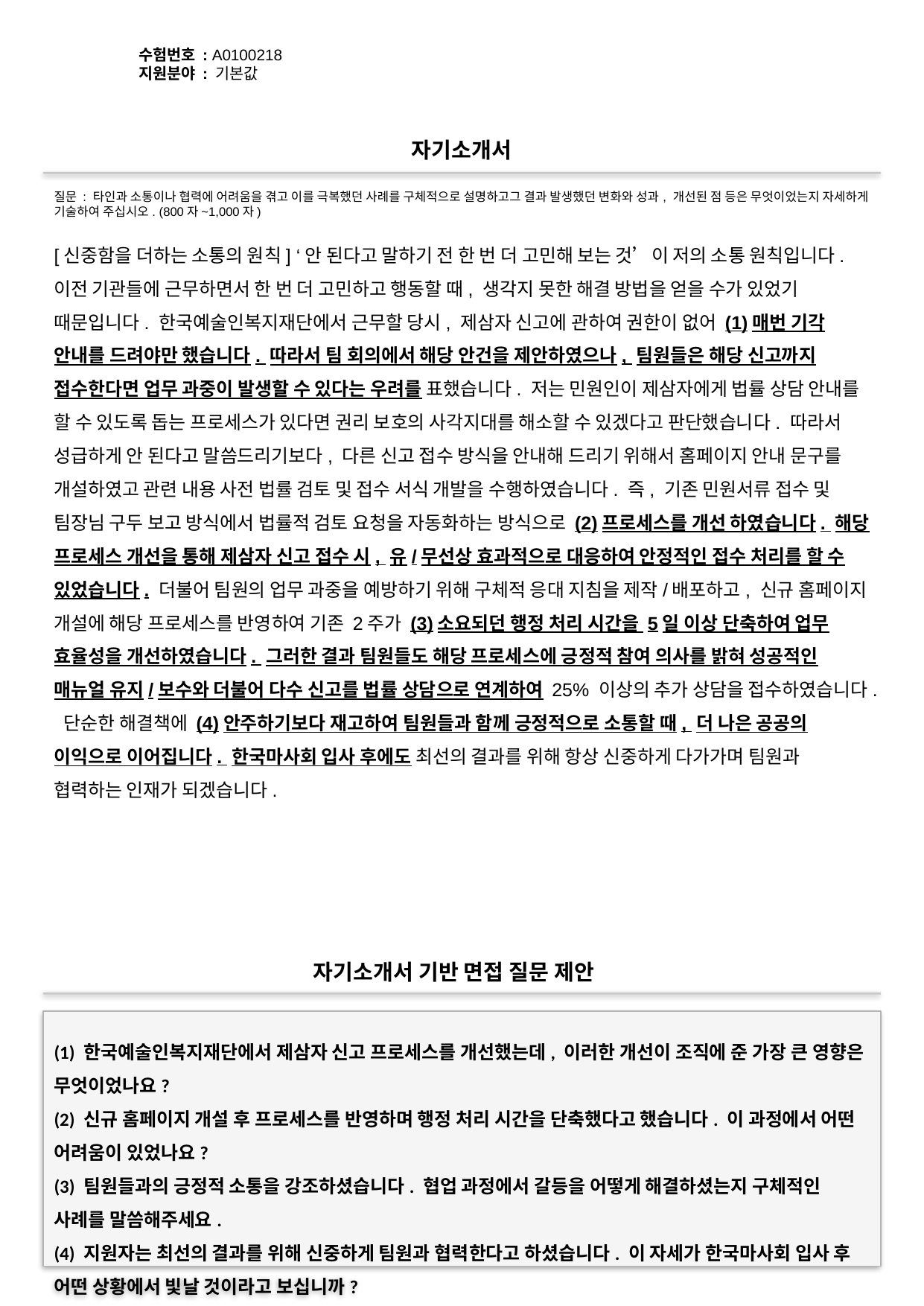

수험번호 : A0100218
지원분야 : 기본값
#

자기소개서

질문 : 타인과 소통이나 협력에 어려움을 겪고 이를 극복했던 사례를 구체적으로 설명하고그 결과 발생했던 변화와 성과, 개선된 점 등은 무엇이었는지 자세하게 기술하여 주십시오. (800자~1,000자)

[신중함을 더하는 소통의 원칙] ‘안 된다고 말하기 전 한 번 더 고민해 보는 것’이 저의 소통 원칙입니다. 이전 기관들에 근무하면서 한 번 더 고민하고 행동할 때, 생각지 못한 해결 방법을 얻을 수가 있었기 때문입니다. 한국예술인복지재단에서 근무할 당시, 제삼자 신고에 관하여 권한이 없어 (1)매번 기각 안내를 드려야만 했습니다. 따라서 팀 회의에서 해당 안건을 제안하였으나, 팀원들은 해당 신고까지 접수한다면 업무 과중이 발생할 수 있다는 우려를 표했습니다. 저는 민원인이 제삼자에게 법률 상담 안내를 할 수 있도록 돕는 프로세스가 있다면 권리 보호의 사각지대를 해소할 수 있겠다고 판단했습니다. 따라서 성급하게 안 된다고 말씀드리기보다, 다른 신고 접수 방식을 안내해 드리기 위해서 홈페이지 안내 문구를 개설하였고 관련 내용 사전 법률 검토 및 접수 서식 개발을 수행하였습니다. 즉, 기존 민원서류 접수 및 팀장님 구두 보고 방식에서 법률적 검토 요청을 자동화하는 방식으로 (2)프로세스를 개선 하였습니다. 해당 프로세스 개선을 통해 제삼자 신고 접수 시, 유/무선상 효과적으로 대응하여 안정적인 접수 처리를 할 수 있었습니다. 더불어 팀원의 업무 과중을 예방하기 위해 구체적 응대 지침을 제작/배포하고, 신규 홈페이지 개설에 해당 프로세스를 반영하여 기존 2주가 (3)소요되던 행정 처리 시간을 5일 이상 단축하여 업무 효율성을 개선하였습니다. 그러한 결과 팀원들도 해당 프로세스에 긍정적 참여 의사를 밝혀 성공적인 매뉴얼 유지/보수와 더불어 다수 신고를 법률 상담으로 연계하여 25% 이상의 추가 상담을 접수하였습니다. 단순한 해결책에 (4)안주하기보다 재고하여 팀원들과 함께 긍정적으로 소통할 때, 더 나은 공공의 이익으로 이어집니다. 한국마사회 입사 후에도 최선의 결과를 위해 항상 신중하게 다가가며 팀원과 협력하는 인재가 되겠습니다.

자기소개서 기반 면접 질문 제안

(1) 한국예술인복지재단에서 제삼자 신고 프로세스를 개선했는데, 이러한 개선이 조직에 준 가장 큰 영향은 무엇이었나요?
(2) 신규 홈페이지 개설 후 프로세스를 반영하며 행정 처리 시간을 단축했다고 했습니다. 이 과정에서 어떤 어려움이 있었나요?
(3) 팀원들과의 긍정적 소통을 강조하셨습니다. 협업 과정에서 갈등을 어떻게 해결하셨는지 구체적인 사례를 말씀해주세요.
(4) 지원자는 최선의 결과를 위해 신중하게 팀원과 협력한다고 하셨습니다. 이 자세가 한국마사회 입사 후 어떤 상황에서 빛날 것이라고 보십니까?